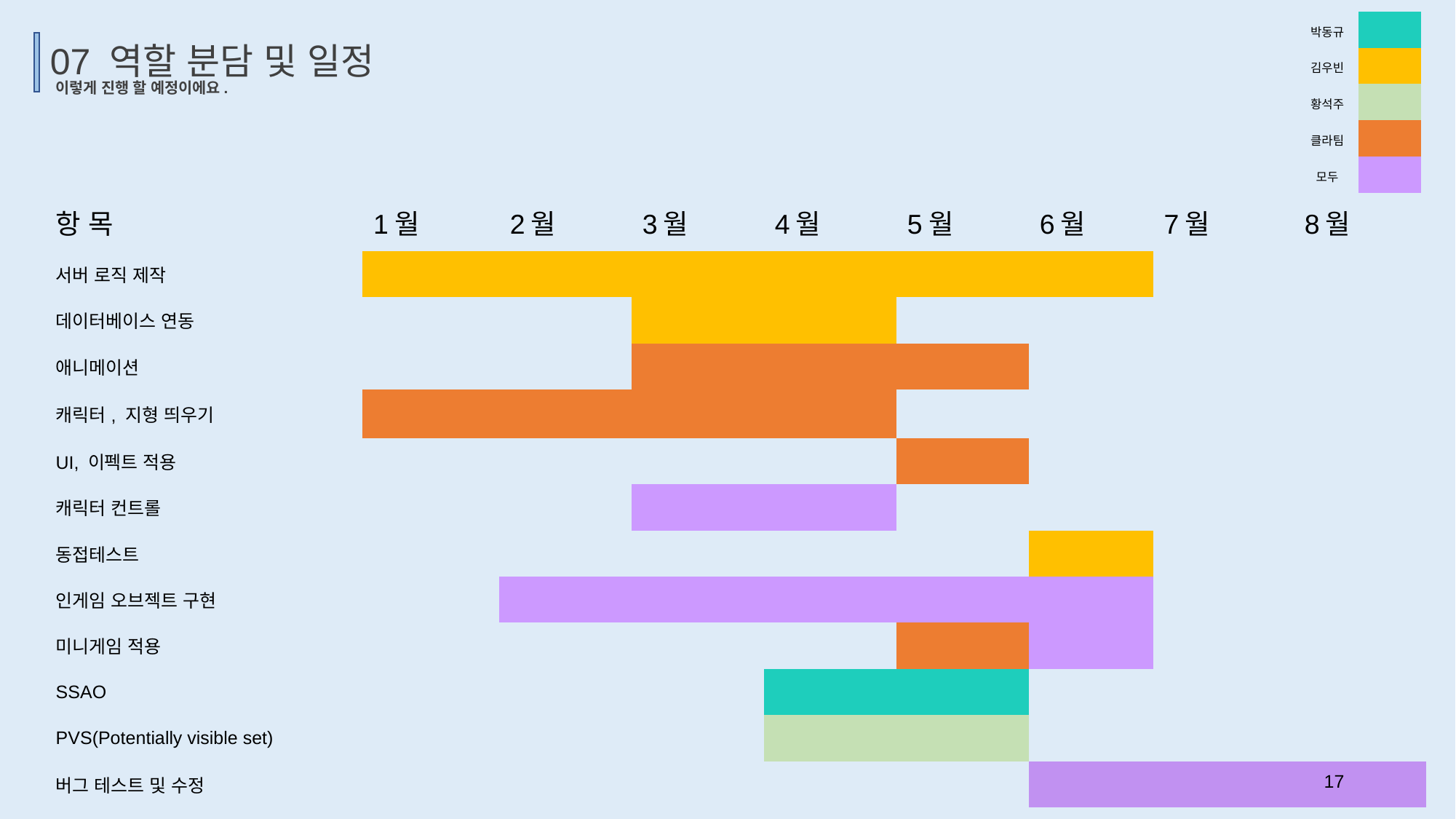

| 박동규 |  |
| --- | --- |
| 김우빈 |  |
| 황석주 |  |
| 클라팀 |  |
| 모두 |  |

07 역할 분담 및 일정
이렇게 진행 할 예정이에요.
| 항 목 | 1월 | 2월 | 3월 | 4월 | 5월 | 6월 | 7월 | 8월 |
| --- | --- | --- | --- | --- | --- | --- | --- | --- |
| 서버 로직 제작 |  |  |  |  |  |  |  |  |
| 데이터베이스 연동 |  |  |  |  |  |  |  |  |
| 애니메이션 |  |  |  |  |  |  |  |  |
| 캐릭터, 지형 띄우기 |  |  |  |  |  |  |  |  |
| UI, 이펙트 적용 |  |  |  |  |  |  |  |  |
| 캐릭터 컨트롤 |  |  |  |  |  |  |  |  |
| 동접테스트 |  |  |  |  |  |  |  |  |
| 인게임 오브젝트 구현 |  |  |  |  |  |  |  |  |
| 미니게임 적용 |  |  |  |  |  |  |  |  |
| SSAO |  |  |  |  |  |  |  |  |
| PVS(Potentially visible set) |  |  |  |  |  |  |  |  |
| 버그 테스트 및 수정 |  |  |  |  |  |  |  |  |
17